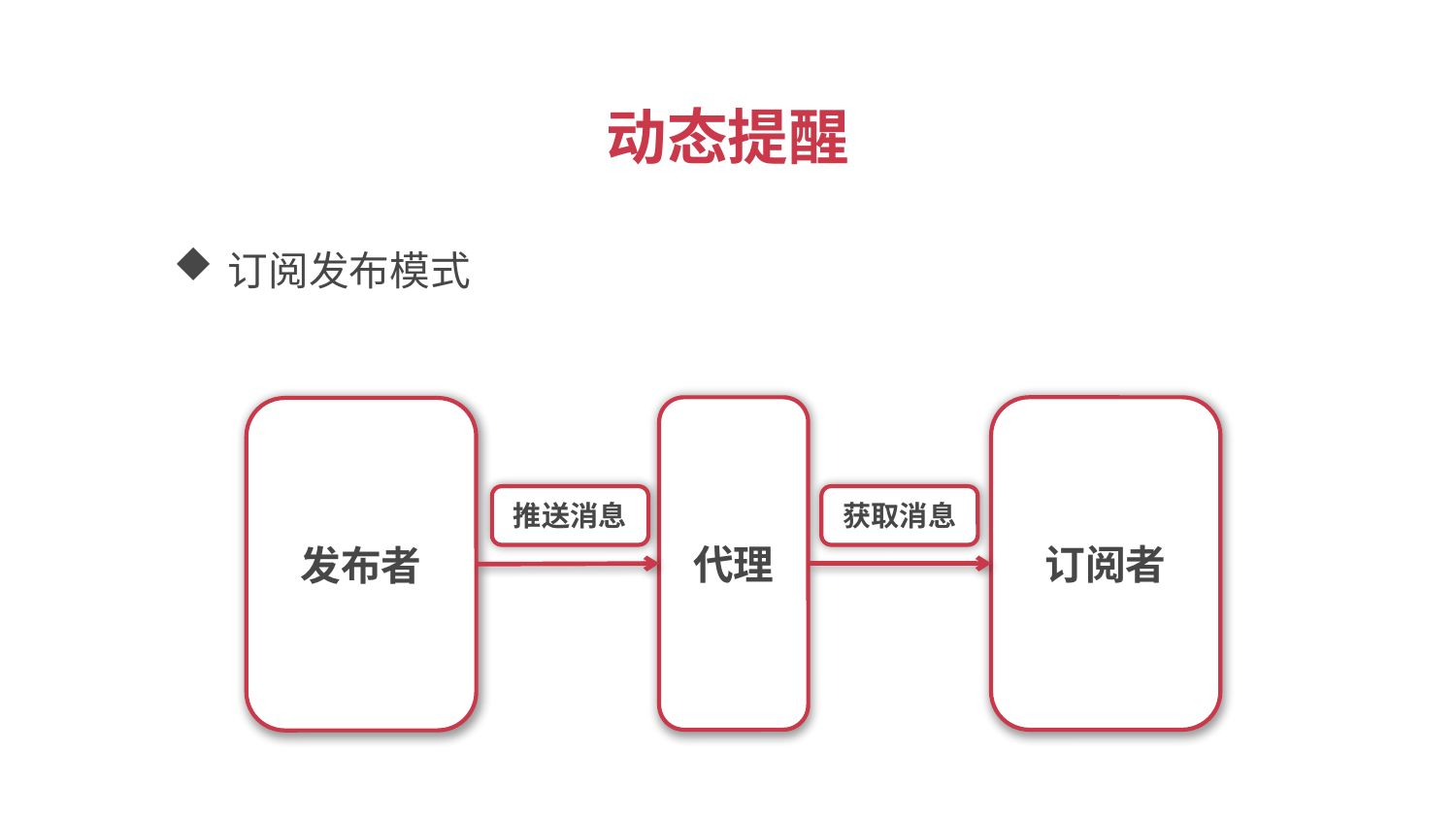

动态提醒
订阅发布模式
代理
订阅者
发布者
推送消息
获取消息